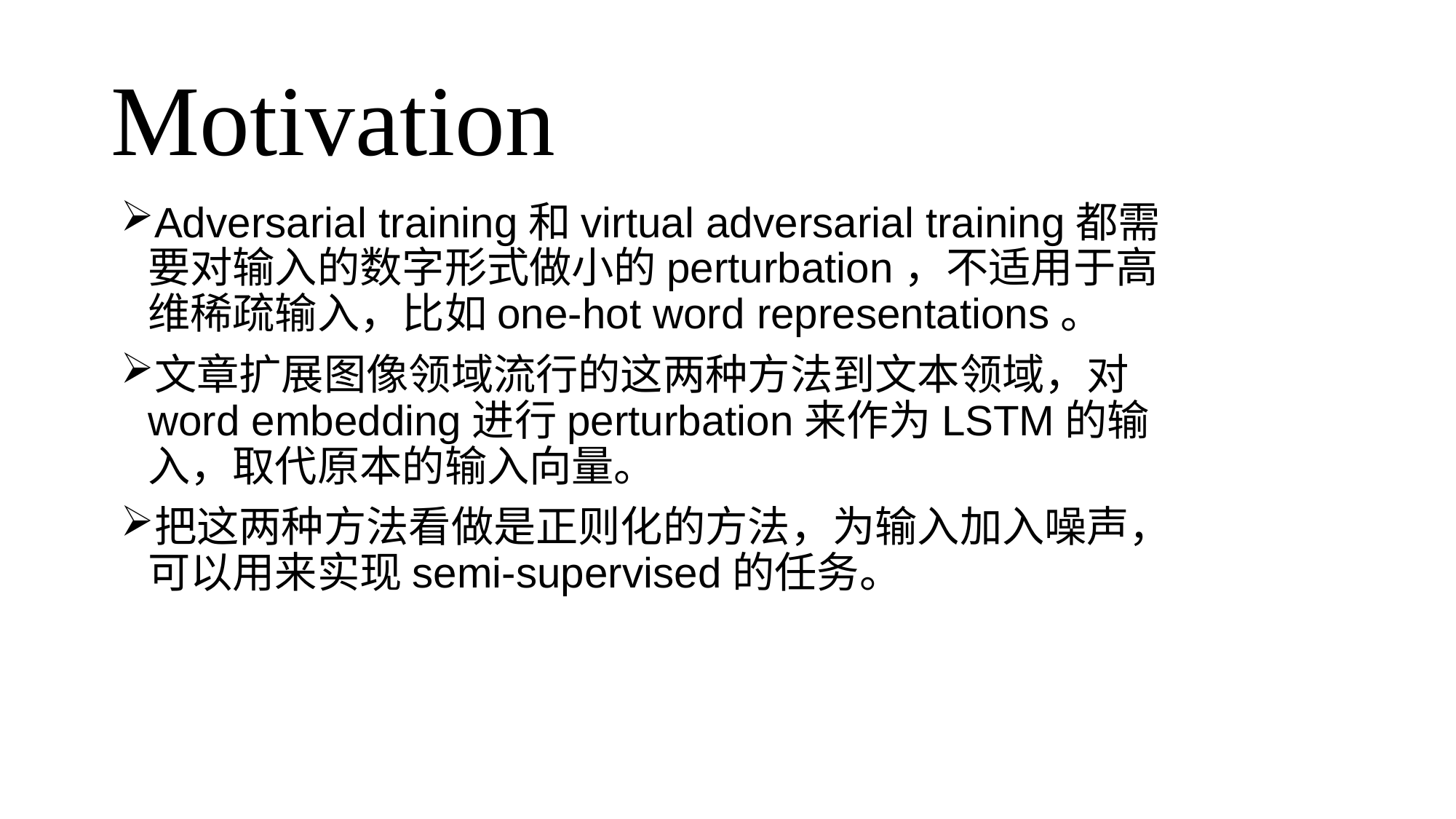

# Motivation
Adversarial training和virtual adversarial training都需要对输入的数字形式做小的perturbation，不适用于高维稀疏输入，比如one-hot word representations。
文章扩展图像领域流行的这两种方法到文本领域，对word embedding进行perturbation来作为LSTM的输入，取代原本的输入向量。
把这两种方法看做是正则化的方法，为输入加入噪声，可以用来实现semi-supervised的任务。